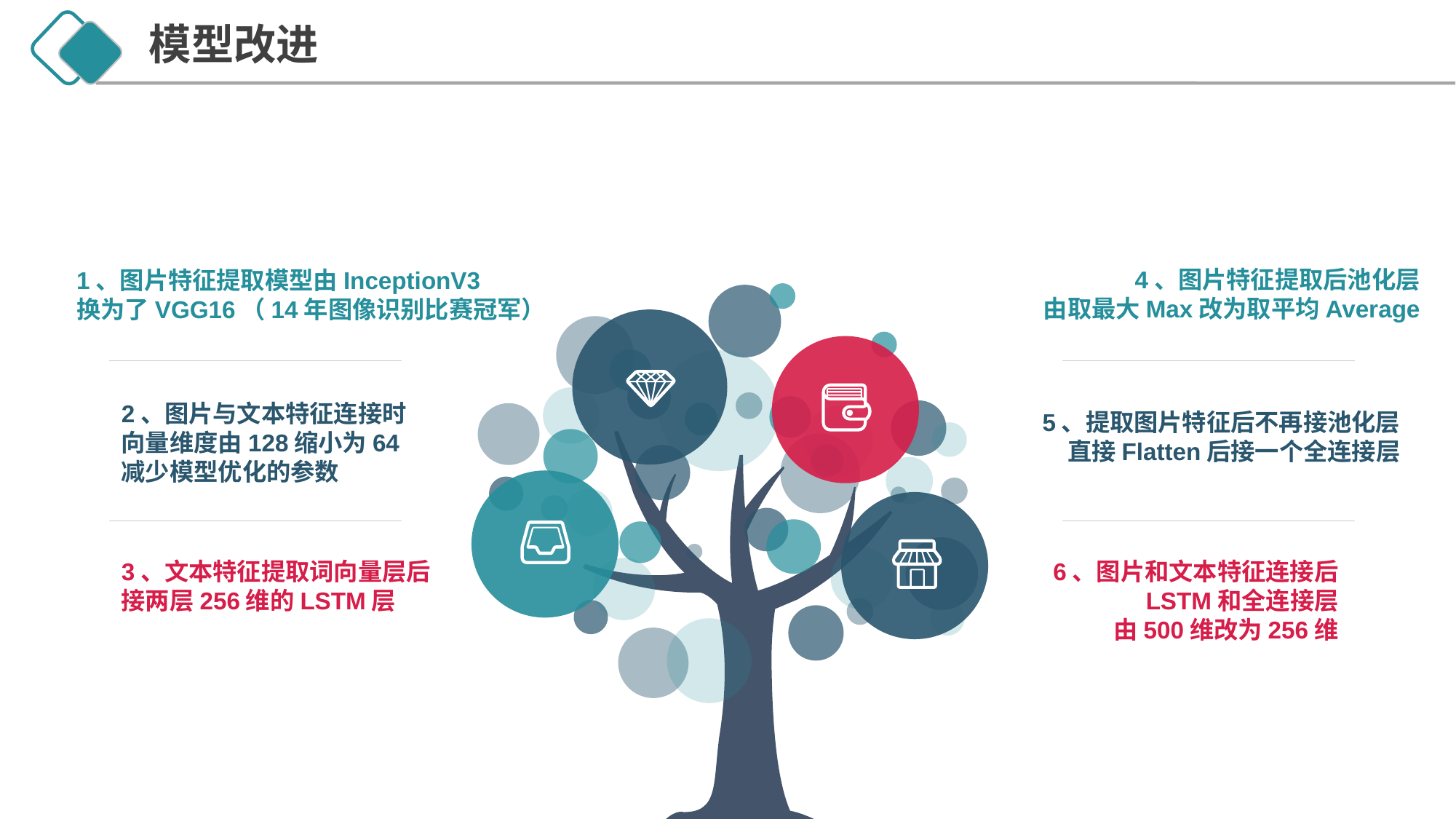

模型改进
4、图片特征提取后池化层
由取最大Max改为取平均Average
5、提取图片特征后不再接池化层
直接Flatten后接一个全连接层
6、图片和文本特征连接后
LSTM和全连接层
由500维改为256维
1、图片特征提取模型由InceptionV3
换为了VGG16（14年图像识别比赛冠军）
2、图片与文本特征连接时
向量维度由128缩小为64
减少模型优化的参数
3、文本特征提取词向量层后
接两层256维的LSTM层